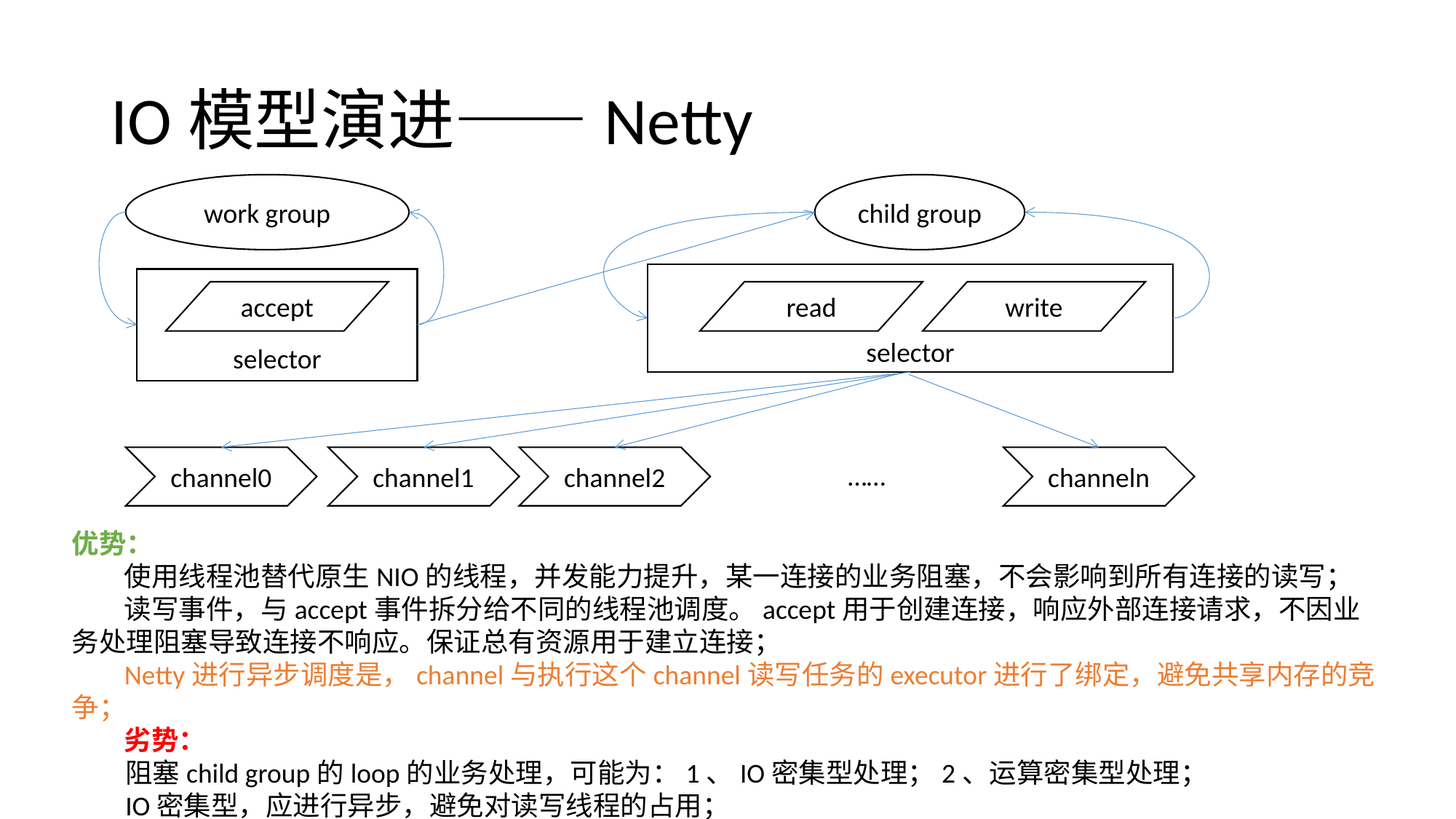

# IO模型演进——Netty
work group
child group

selector

selector
accept
read
write
channel0
channel1
channel2
channeln
……
优势：
使用线程池替代原生NIO的线程，并发能力提升，某一连接的业务阻塞，不会影响到所有连接的读写；
读写事件，与accept事件拆分给不同的线程池调度。accept用于创建连接，响应外部连接请求，不因业务处理阻塞导致连接不响应。保证总有资源用于建立连接；
Netty进行异步调度是，channel与执行这个channel读写任务的executor进行了绑定，避免共享内存的竞争；
劣势：
阻塞child group的loop的业务处理，可能为：1、IO密集型处理；2、运算密集型处理；
IO密集型，应进行异步，避免对读写线程的占用；
运算密集的，不应进行异步，此时通过加压，达到系统最大负载处理能力，以此为依据，进行分布式扩容；